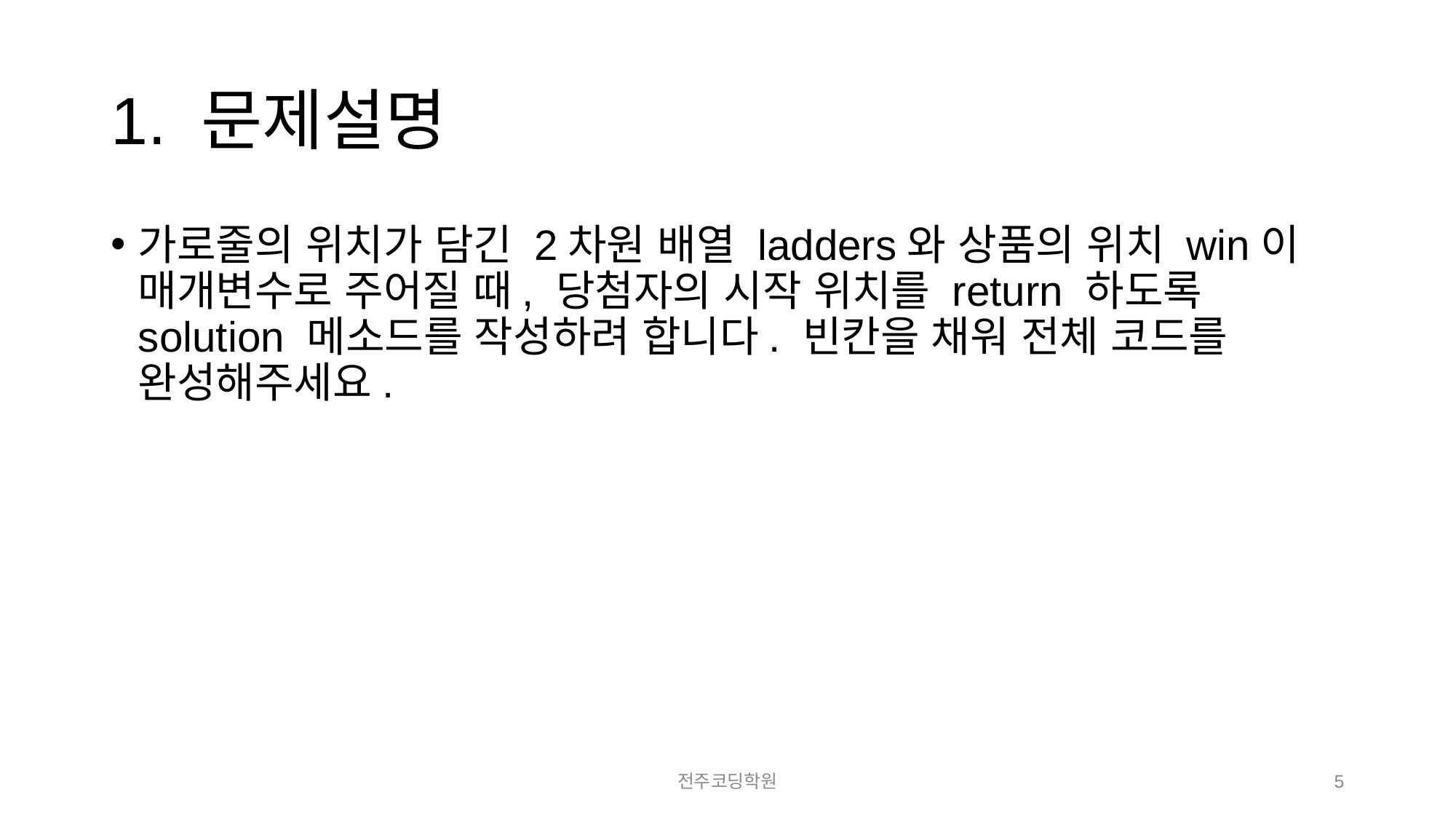

# 1. 문제설명
가로줄의 위치가 담긴 2차원 배열 ladders와 상품의 위치 win이 매개변수로 주어질 때, 당첨자의 시작 위치를 return 하도록 solution 메소드를 작성하려 합니다. 빈칸을 채워 전체 코드를 완성해주세요.
전주코딩학원
5